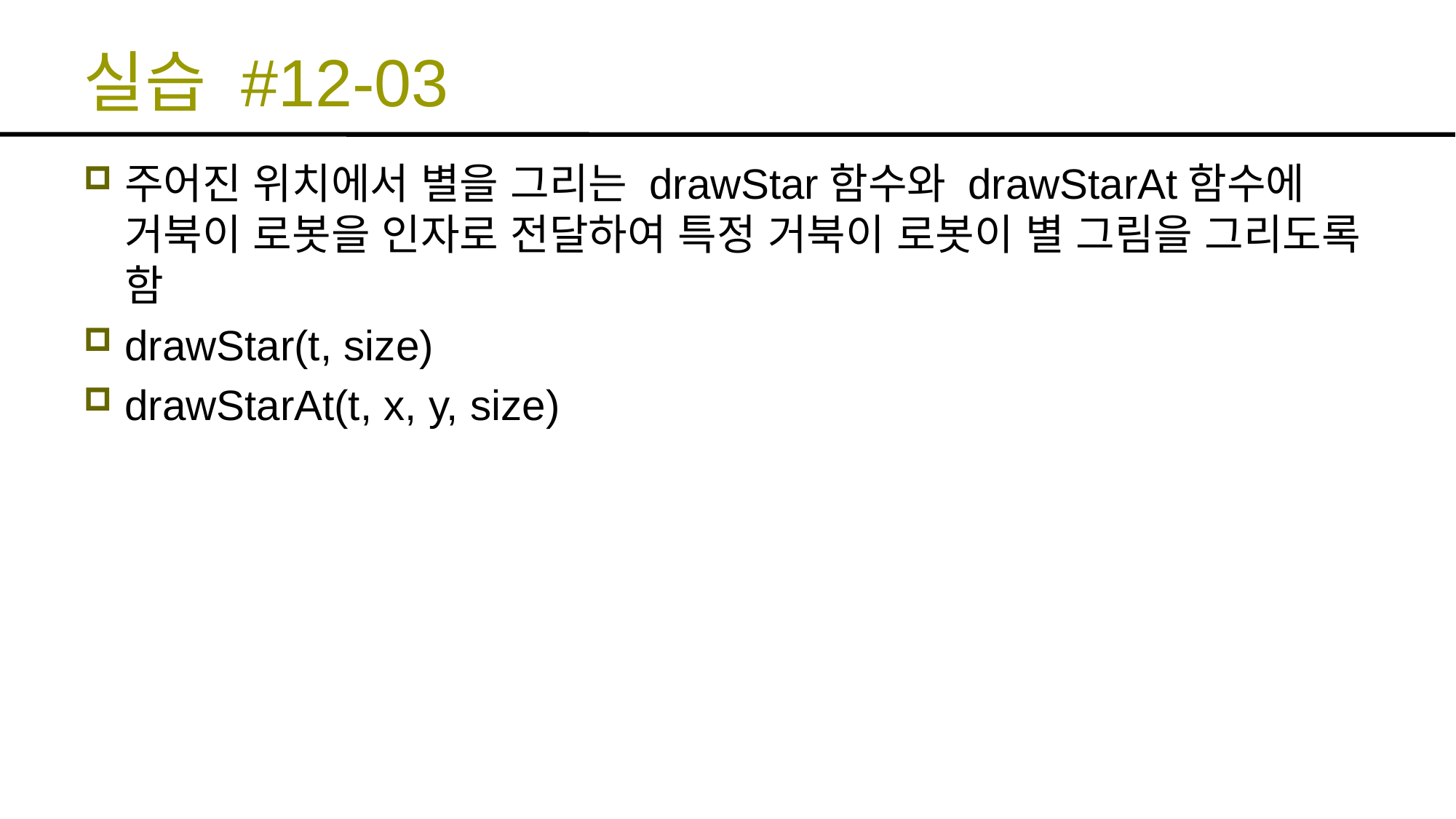

# 실습 #12-03
주어진 위치에서 별을 그리는 drawStar함수와 drawStarAt함수에 거북이 로봇을 인자로 전달하여 특정 거북이 로봇이 별 그림을 그리도록 함
drawStar(t, size)
drawStarAt(t, x, y, size)